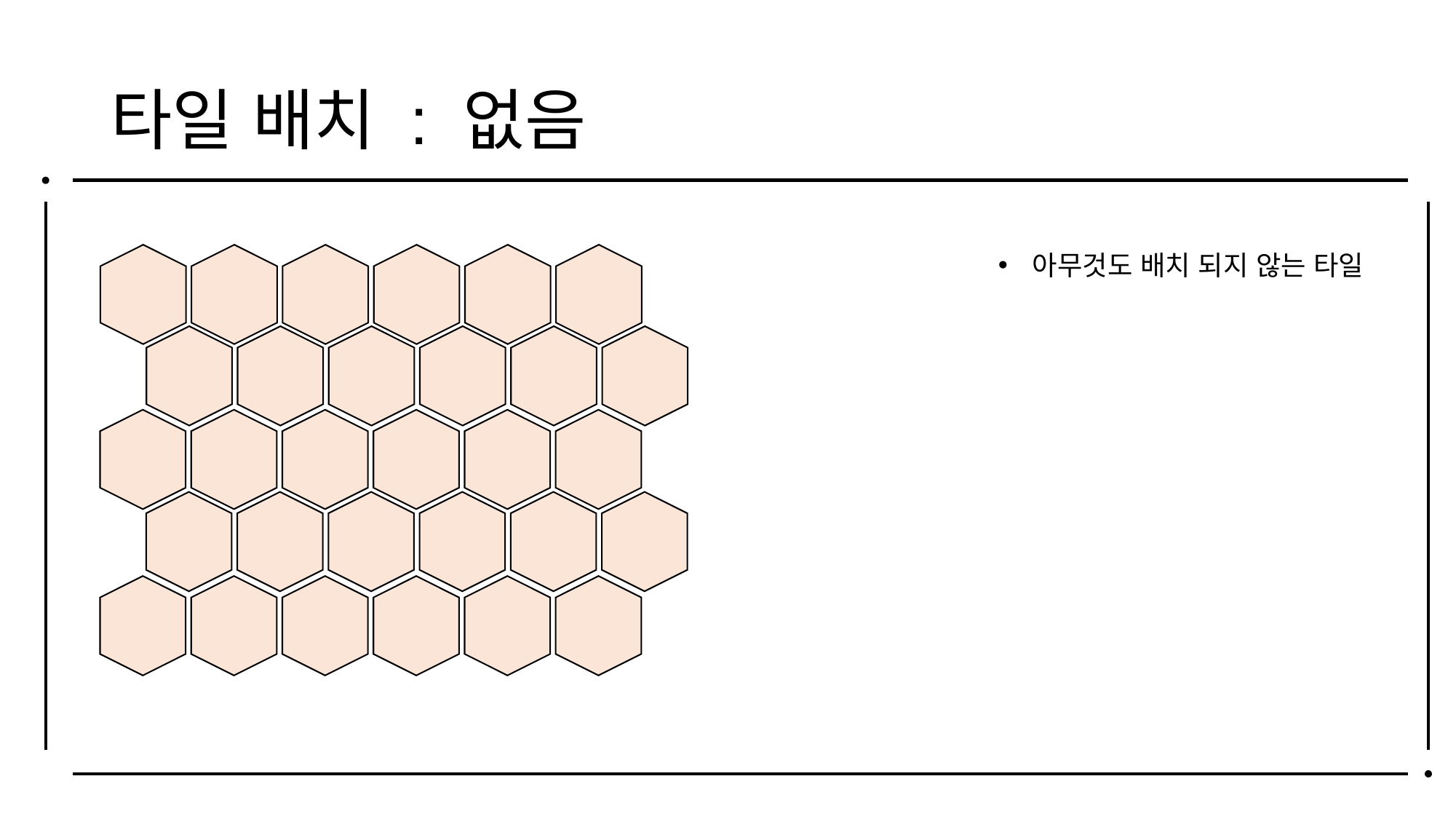

# 타일 배치 : 없음
아무것도 배치 되지 않는 타일

보스 몬스터는 기본 대기 상태에서 유저와의 접촉을 통해 전투 혹은 추격으로 넘어 간다.
상태이상은 기본 항상 체크를 하면서도 강제 효과를 가진 상태이상은 별도로 분류한다.
이걸로 4개가 마지막인가… 이게 끝인가? 더 있나?
지형 지물에 대한 FSM은 별도의 지형 지물 문서에서 확인. -> 얘들도 사실상 상태이상으로 처리